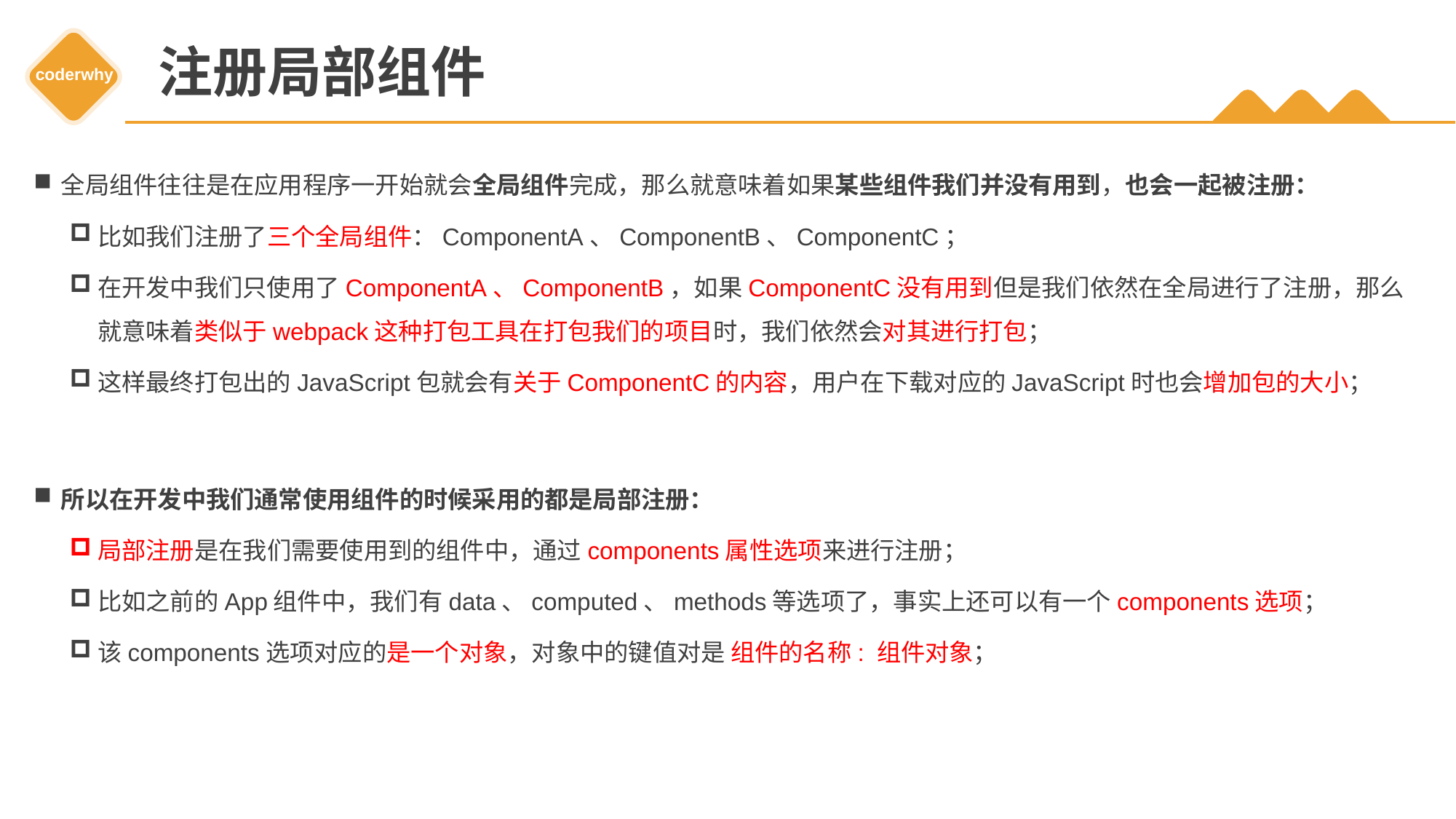

# 注册局部组件
全局组件往往是在应用程序一开始就会全局组件完成，那么就意味着如果某些组件我们并没有用到，也会一起被注册：
比如我们注册了三个全局组件：ComponentA、ComponentB、ComponentC；
在开发中我们只使用了ComponentA、ComponentB，如果ComponentC没有用到但是我们依然在全局进行了注册，那么就意味着类似于webpack这种打包工具在打包我们的项目时，我们依然会对其进行打包；
这样最终打包出的JavaScript包就会有关于ComponentC的内容，用户在下载对应的JavaScript时也会增加包的大小；

所以在开发中我们通常使用组件的时候采用的都是局部注册：
局部注册是在我们需要使用到的组件中，通过components属性选项来进行注册；
比如之前的App组件中，我们有data、computed、methods等选项了，事实上还可以有一个components选项；
该components选项对应的是一个对象，对象中的键值对是 组件的名称: 组件对象；